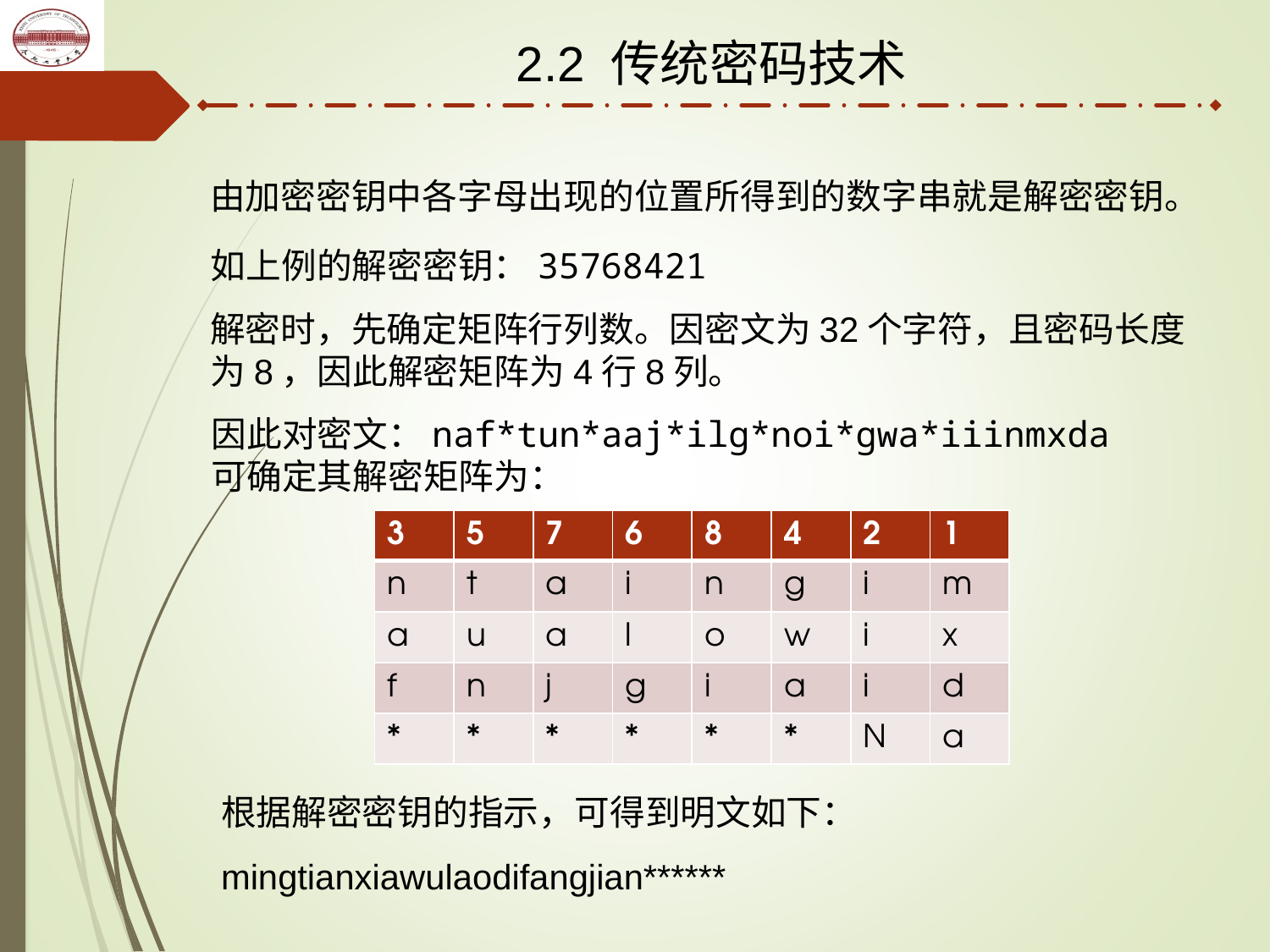

2.2 传统密码技术
由加密密钥中各字母出现的位置所得到的数字串就是解密密钥。
如上例的解密密钥：35768421
解密时，先确定矩阵行列数。因密文为32个字符，且密码长度为8，因此解密矩阵为4行8列。
因此对密文：naf*tun*aaj*ilg*noi*gwa*iiinmxda
可确定其解密矩阵为：
| 3 | 5 | 7 | 6 | 8 | 4 | 2 | 1 |
| --- | --- | --- | --- | --- | --- | --- | --- |
| n | t | a | i | n | g | i | m |
| a | u | a | l | o | w | i | x |
| f | n | j | g | i | a | i | d |
| \* | \* | \* | \* | \* | \* | N | a |
根据解密密钥的指示，可得到明文如下：
mingtianxiawulaodifangjian******